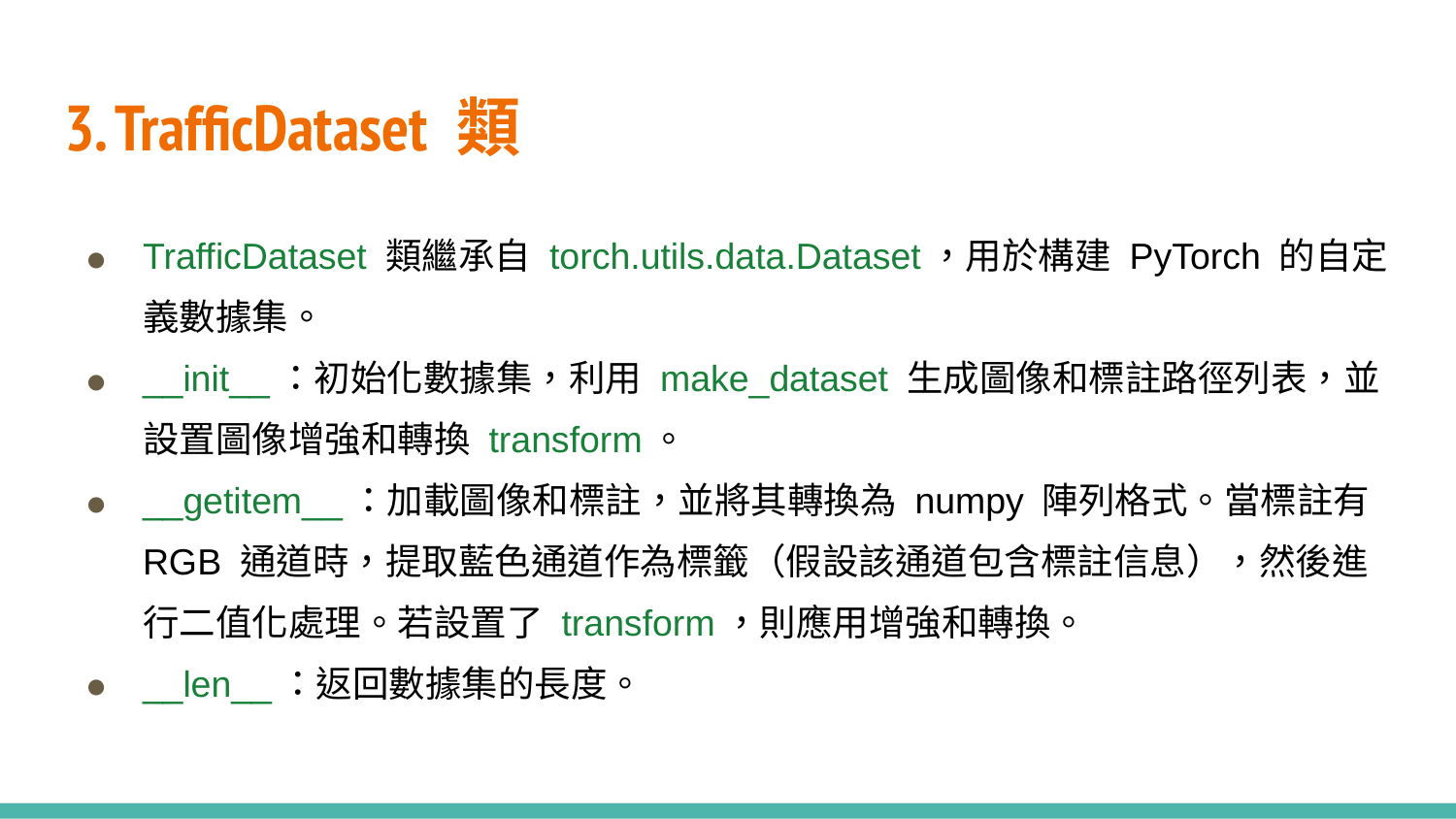

# 3. TrafficDataset 類
TrafficDataset 類繼承自 torch.utils.data.Dataset，用於構建 PyTorch 的自定義數據集。
__init__：初始化數據集，利用 make_dataset 生成圖像和標註路徑列表，並設置圖像增強和轉換 transform。
__getitem__：加載圖像和標註，並將其轉換為 numpy 陣列格式。當標註有 RGB 通道時，提取藍色通道作為標籤（假設該通道包含標註信息），然後進行二值化處理。若設置了 transform，則應用增強和轉換。
__len__：返回數據集的長度。